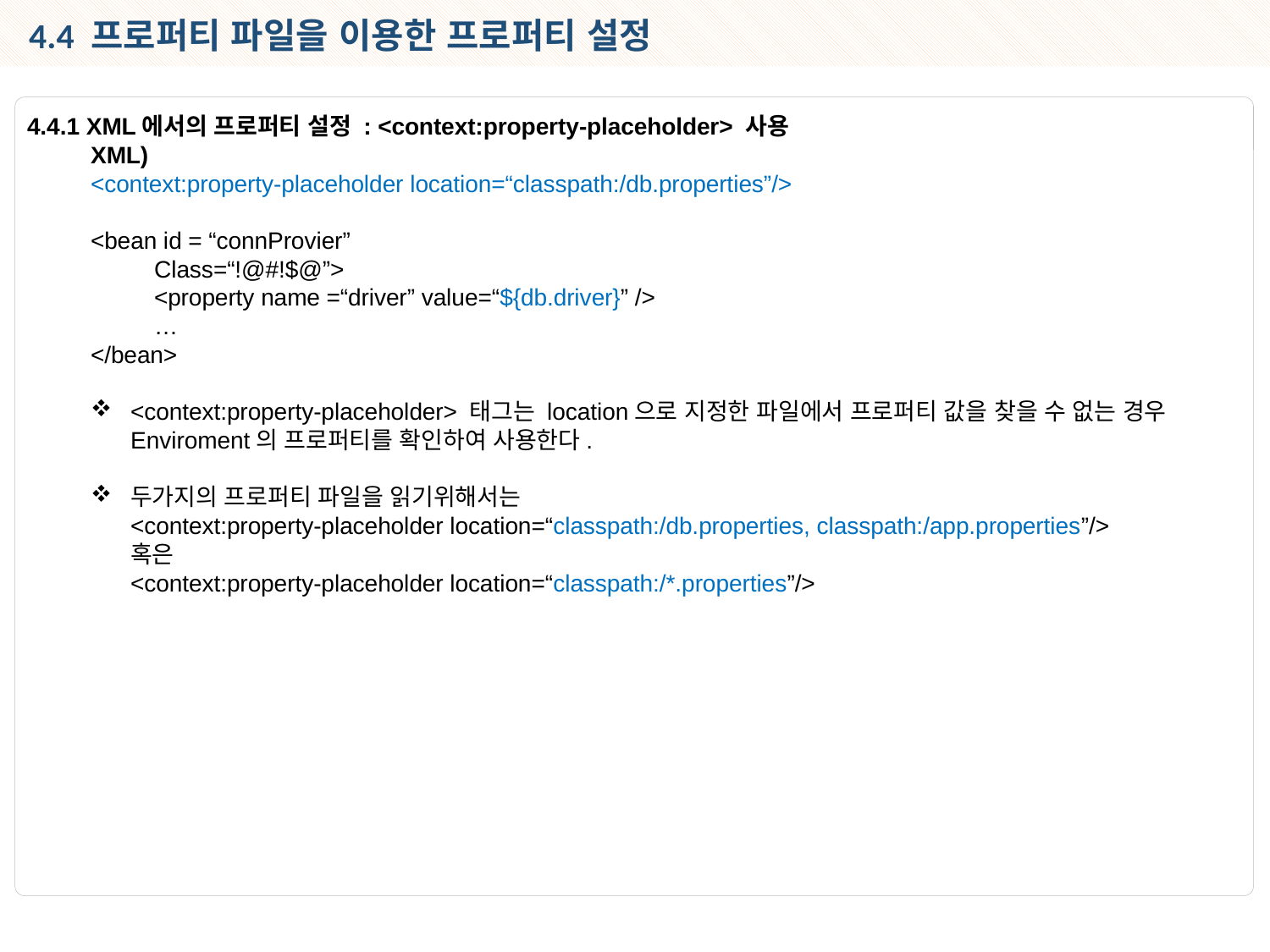

4.4 프로퍼티 파일을 이용한 프로퍼티 설정
4.4.1 XML에서의 프로퍼티 설정 : <context:property-placeholder> 사용
XML)
<context:property-placeholder location=“classpath:/db.properties”/>

<bean id = “connProvier”
Class=“!@#!$@”>
<property name =“driver” value=“${db.driver}” />
…
</bean>

<context:property-placeholder> 태그는 location으로 지정한 파일에서 프로퍼티 값을 찾을 수 없는 경우 Enviroment의 프로퍼티를 확인하여 사용한다.

두가지의 프로퍼티 파일을 읽기위해서는
<context:property-placeholder location=“classpath:/db.properties, classpath:/app.properties”/>
혹은
<context:property-placeholder location=“classpath:/*.properties”/>